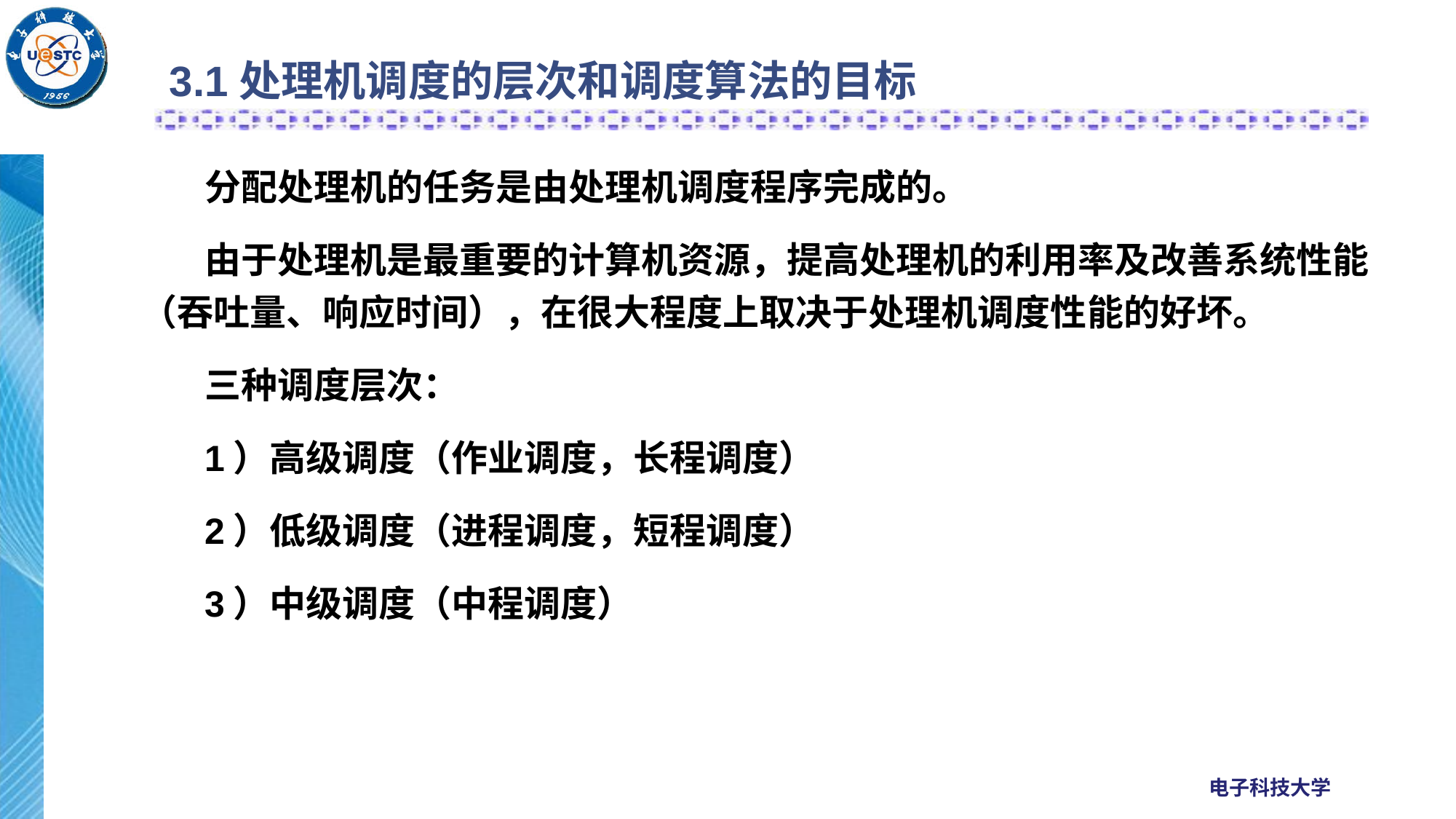

# 3.1处理机调度的层次和调度算法的目标
分配处理机的任务是由处理机调度程序完成的。
由于处理机是最重要的计算机资源，提高处理机的利用率及改善系统性能（吞吐量、响应时间），在很大程度上取决于处理机调度性能的好坏。
三种调度层次：
1）高级调度（作业调度，长程调度）
2）低级调度（进程调度，短程调度）
3）中级调度（中程调度）